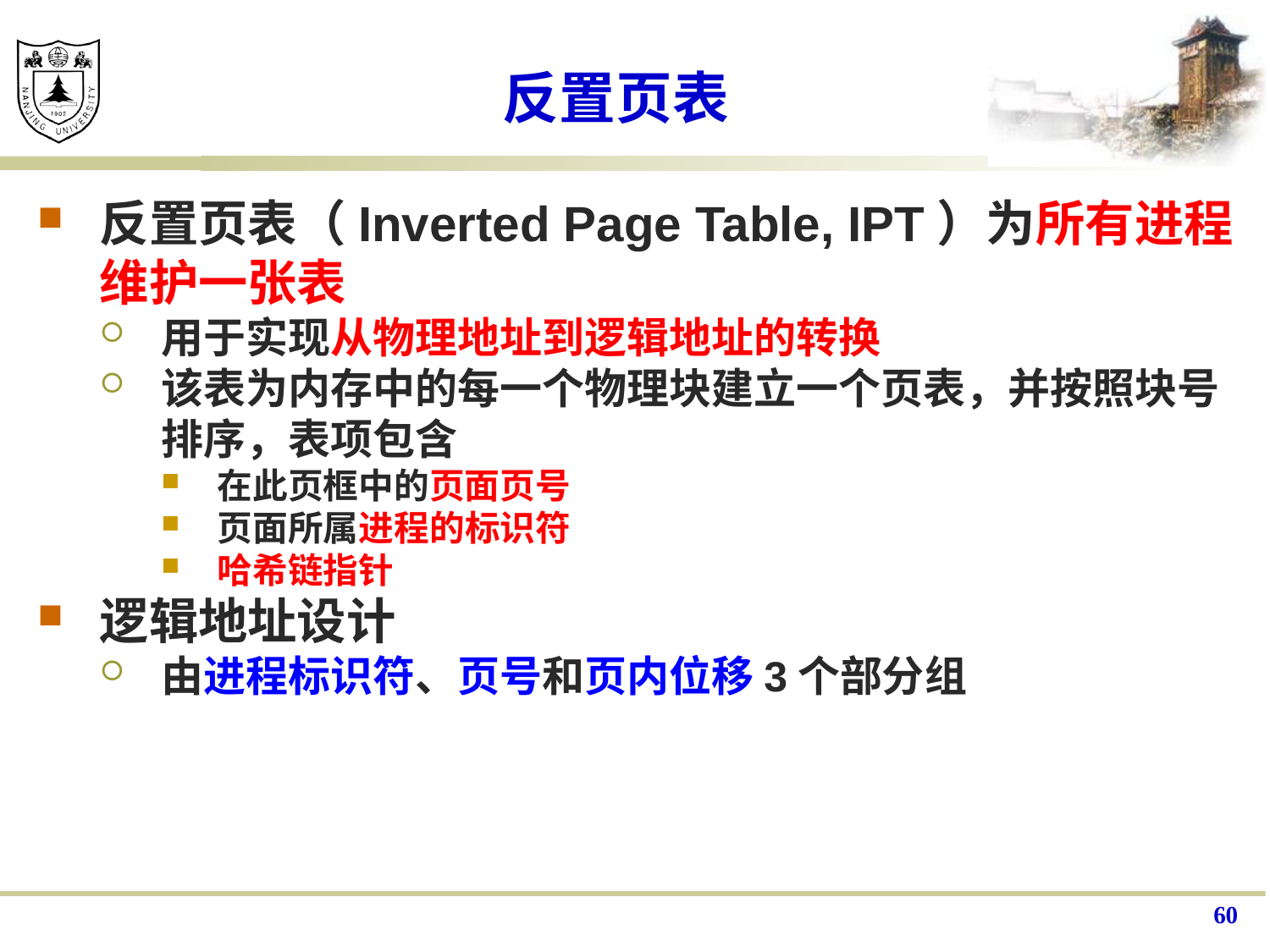

# 反置页表
反置页表（Inverted Page Table, IPT）为所有进程维护一张表
用于实现从物理地址到逻辑地址的转换
该表为内存中的每一个物理块建立一个页表，并按照块号排序，表项包含
在此页框中的页面页号
页面所属进程的标识符
哈希链指针
逻辑地址设计
由进程标识符、页号和页内位移3个部分组

60